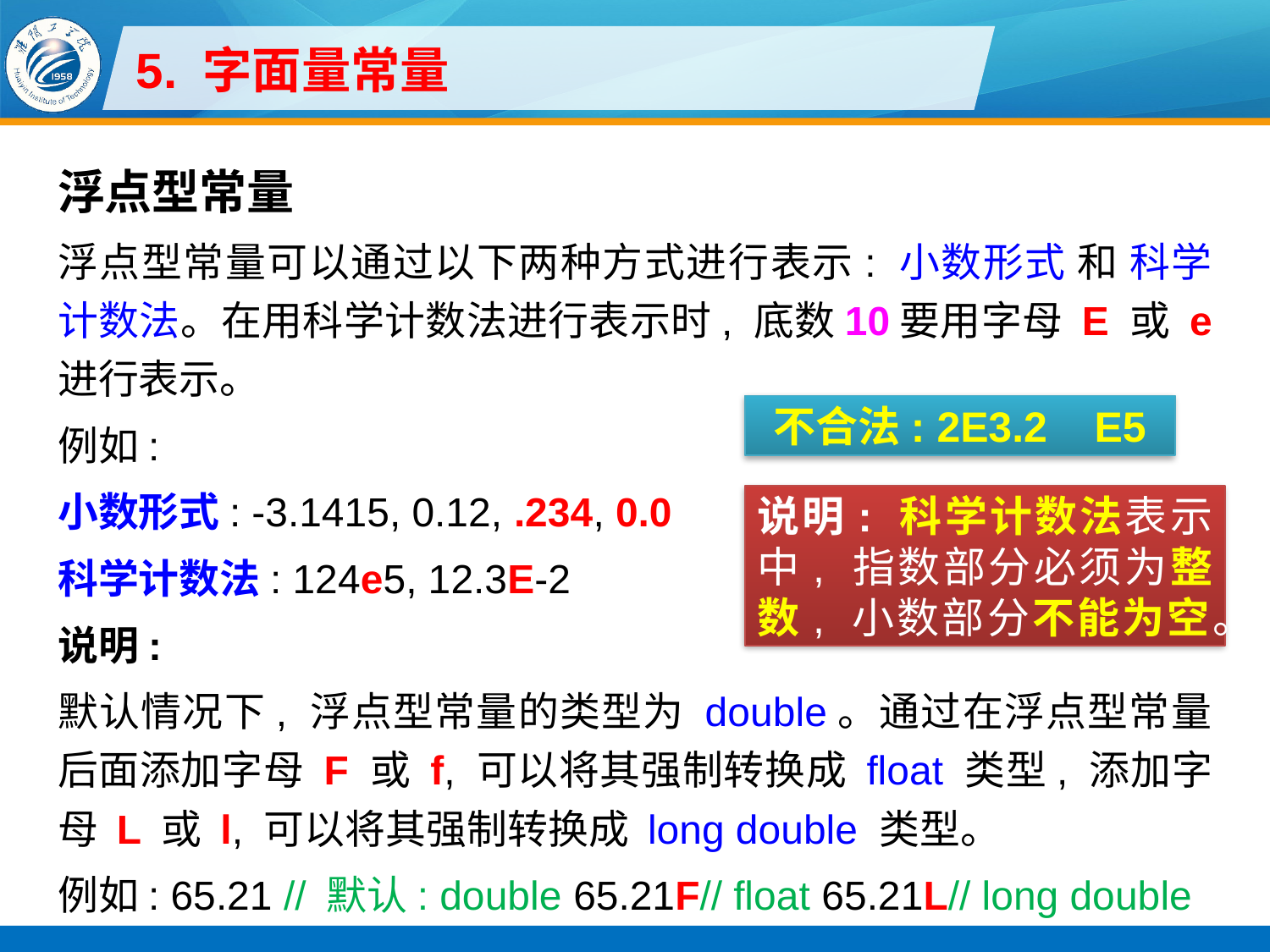

# 5. 字面量常量
浮点型常量
浮点型常量可以通过以下两种方式进行表示: 小数形式 和 科学计数法。在用科学计数法进行表示时, 底数10要用字母 E 或 e 进行表示。
例如:
小数形式: -3.1415, 0.12, .234, 0.0
科学计数法: 124e5, 12.3E-2
说明:
默认情况下, 浮点型常量的类型为 double。通过在浮点型常量后面添加字母 F 或 f, 可以将其强制转换成 float 类型, 添加字母 L 或 l, 可以将其强制转换成 long double 类型。
例如: 65.21 // 默认: double 65.21F// float 65.21L// long double
不合法: 2E3.2    E5
说明: 科学计数法表示中, 指数部分必须为整数, 小数部分不能为空。